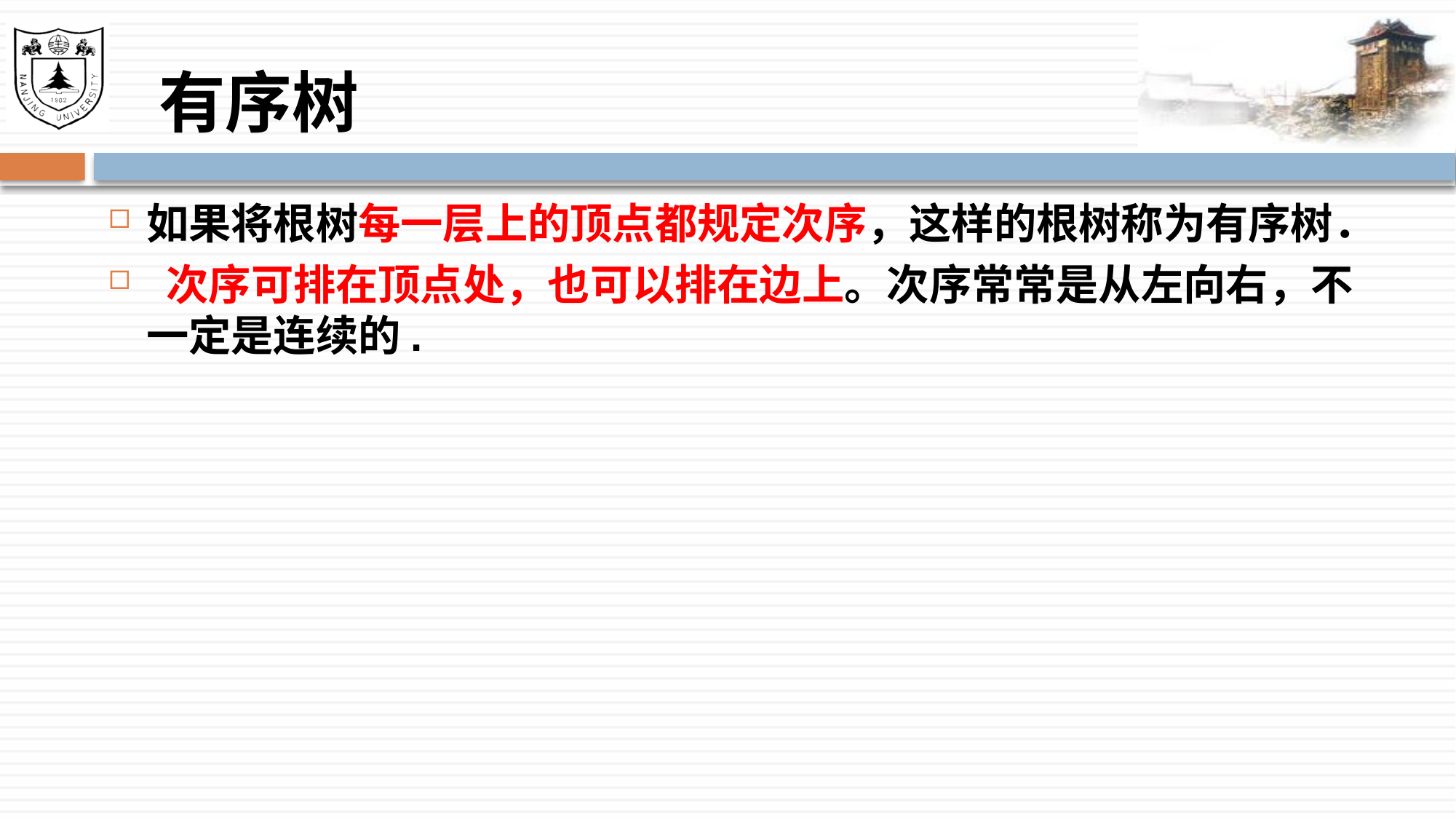

# 有序树
如果将根树每一层上的顶点都规定次序，这样的根树称为有序树．
 次序可排在顶点处，也可以排在边上。次序常常是从左向右，不一定是连续的.